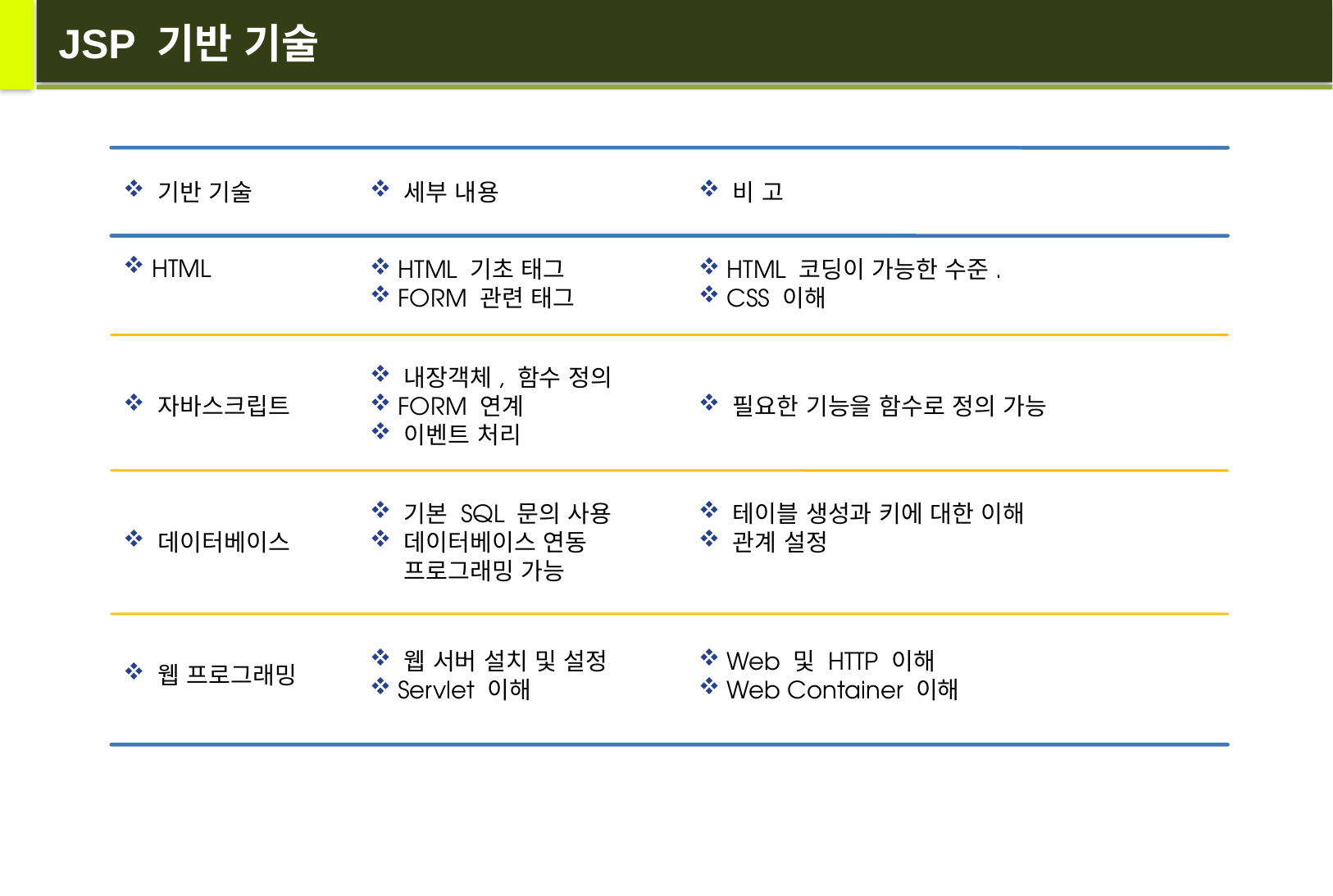

# JSP 기반 기술

 기반 기술
 세부 내용
 비 고
 HTML
 HTML 기초 태그
 FORM 관련 태그
 HTML 코딩이 가능한 수준.
 CSS 이해

 자바스크립트
 내장객체, 함수 정의
 FORM 연계
 이벤트 처리
 필요한 기능을 함수로 정의 가능

 데이터베이스
 기본 SQL 문의 사용
 데이터베이스 연동
     프로그래밍 가능
 테이블 생성과 키에 대한 이해
 관계 설정

 웹 프로그래밍
 웹 서버 설치 및 설정
 Servlet 이해
 Web 및 HTTP 이해
 Web Container 이해